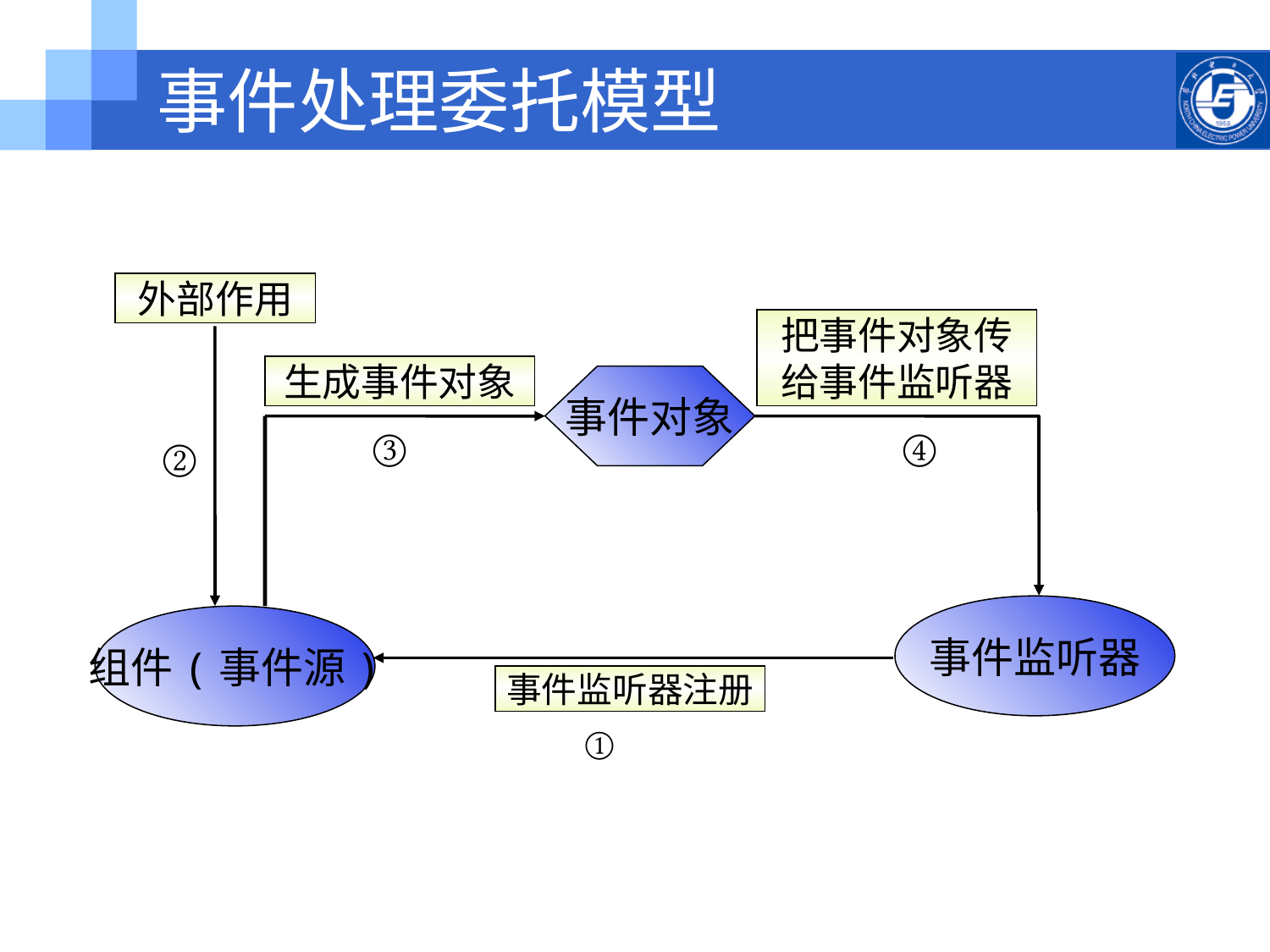

事件处理委托模型
外部作用
把事件对象传
给事件监听器

生成事件对象
事件对象

③

④
②
事件监听器
组件(事件源)

事件监听器注册
①